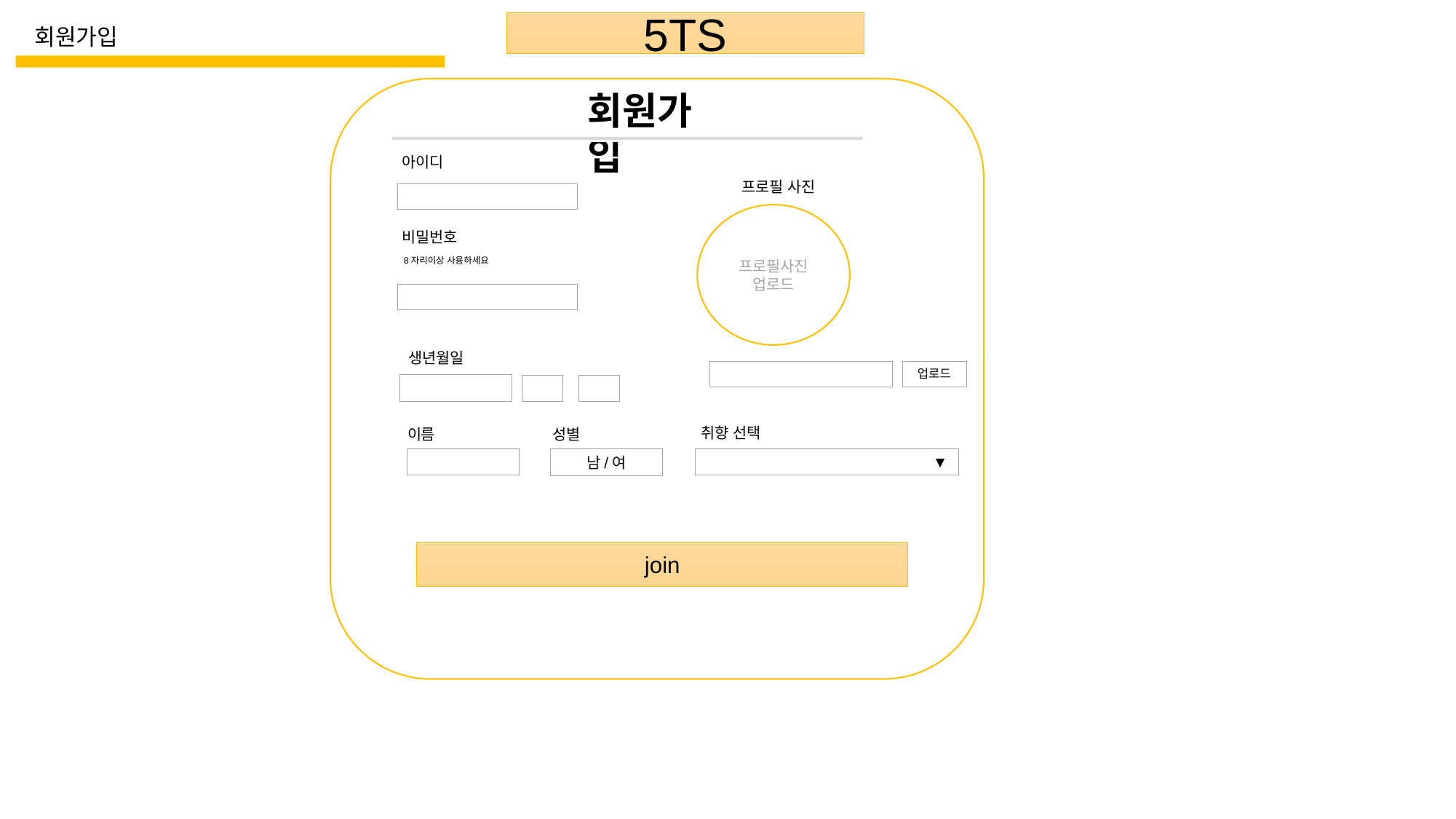

# 회원가입
5TS

회원가입

아이디
프로필 사진

프로필사진 업로드
비밀번호
8자리이상 사용하세요

생년월일
업로드

취향 선택
이름
성별

▼
남/여
join